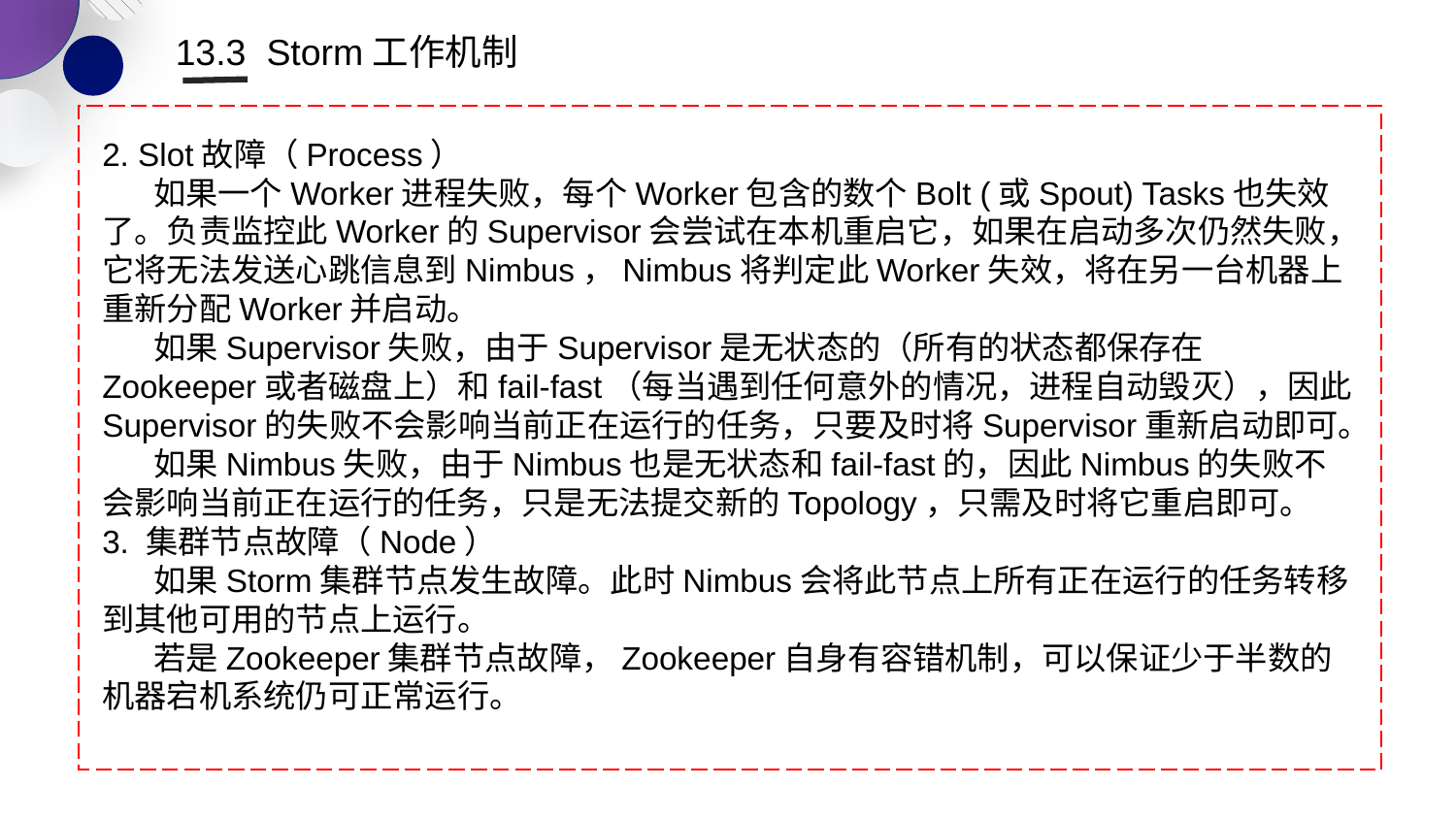

13.3  Storm工作机制

2. Slot故障（Process）
      如果一个Worker进程失败，每个Worker包含的数个Bolt (或Spout) Tasks也失效了。负责监控此Worker的Supervisor会尝试在本机重启它，如果在启动多次仍然失败，它将无法发送心跳信息到Nimbus，Nimbus将判定此Worker失效，将在另一台机器上重新分配Worker并启动。
      如果Supervisor失败，由于Supervisor是无状态的（所有的状态都保存在Zookeeper或者磁盘上）和fail-fast（每当遇到任何意外的情况，进程自动毁灭），因此Supervisor的失败不会影响当前正在运行的任务，只要及时将Supervisor重新启动即可。
      如果Nimbus失败，由于Nimbus也是无状态和fail-fast的，因此Nimbus的失败不会影响当前正在运行的任务，只是无法提交新的Topology，只需及时将它重启即可。
3. 集群节点故障（Node）
      如果Storm集群节点发生故障。此时Nimbus会将此节点上所有正在运行的任务转移到其他可用的节点上运行。
      若是Zookeeper集群节点故障，Zookeeper自身有容错机制，可以保证少于半数的机器宕机系统仍可正常运行。